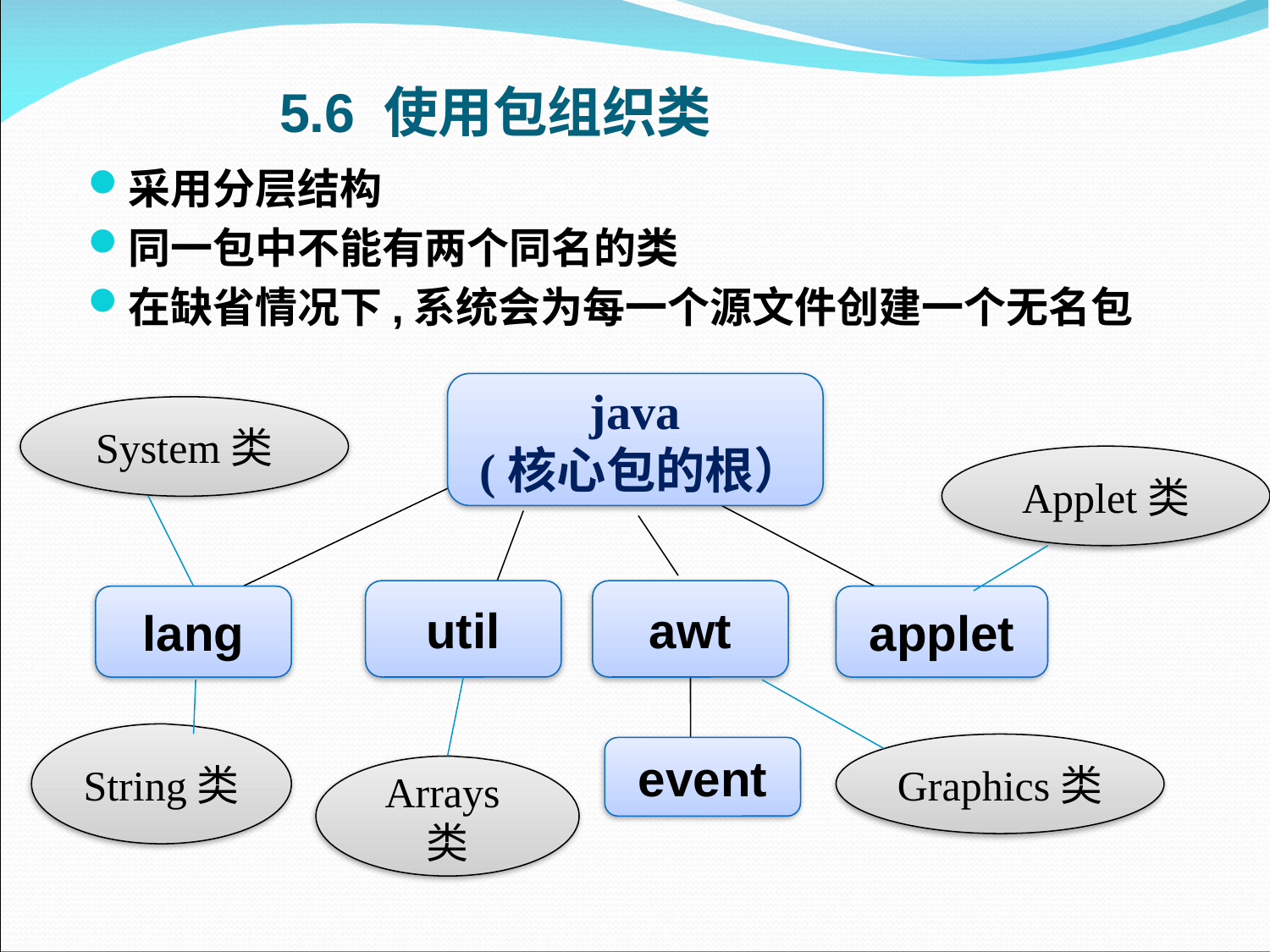

5.6 使用包组织类
采用分层结构
同一包中不能有两个同名的类
在缺省情况下,系统会为每一个源文件创建一个无名包
java
 (核心包的根）
System类
Applet类

util
awt
lang
applet

String类
Graphics类
event
Arrays类